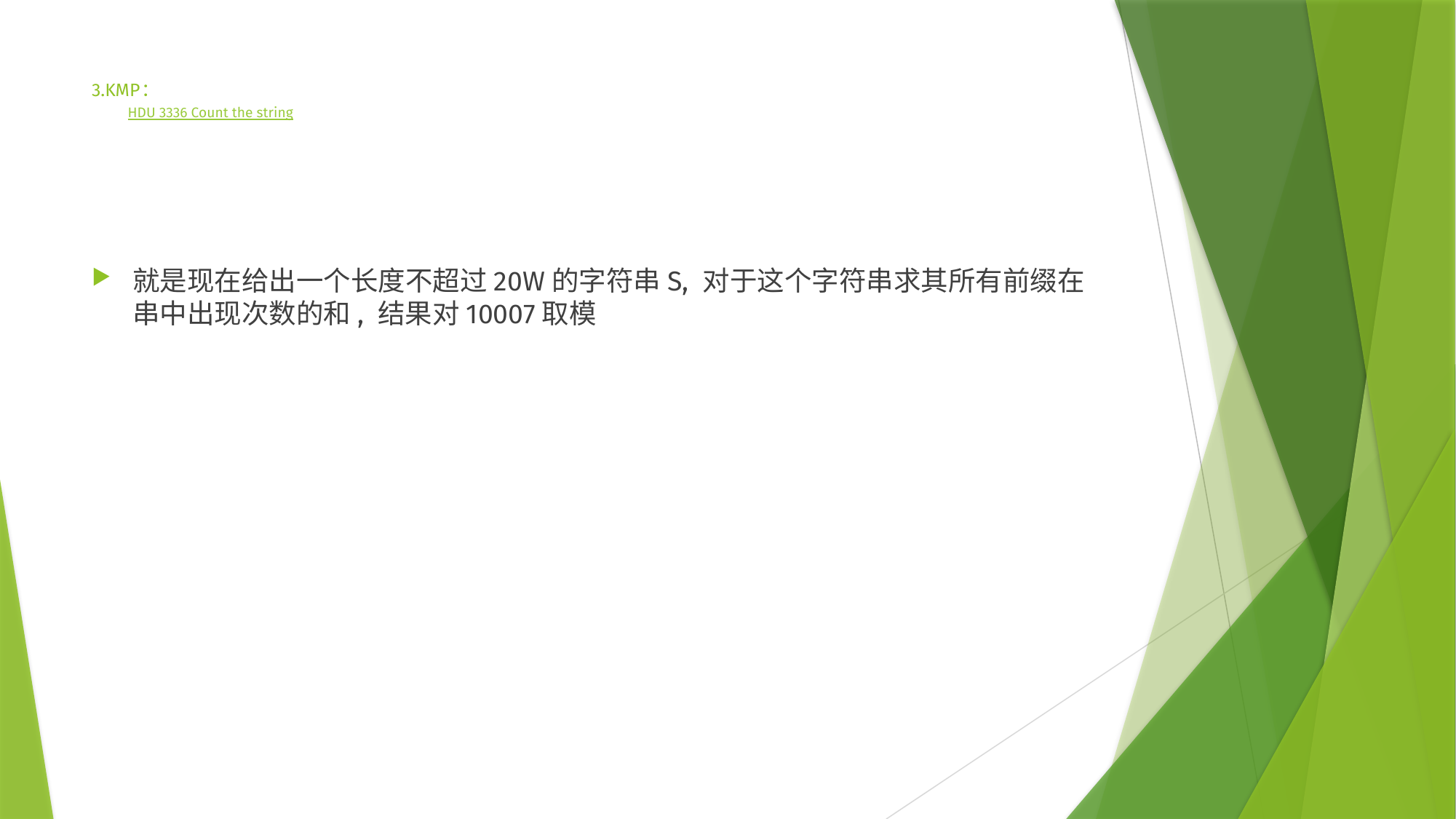

# 3.KMP： HDU 3336 Count the string
就是现在给出一个长度不超过20W的字符串S, 对于这个字符串求其所有前缀在串中出现次数的和, 结果对10007取模